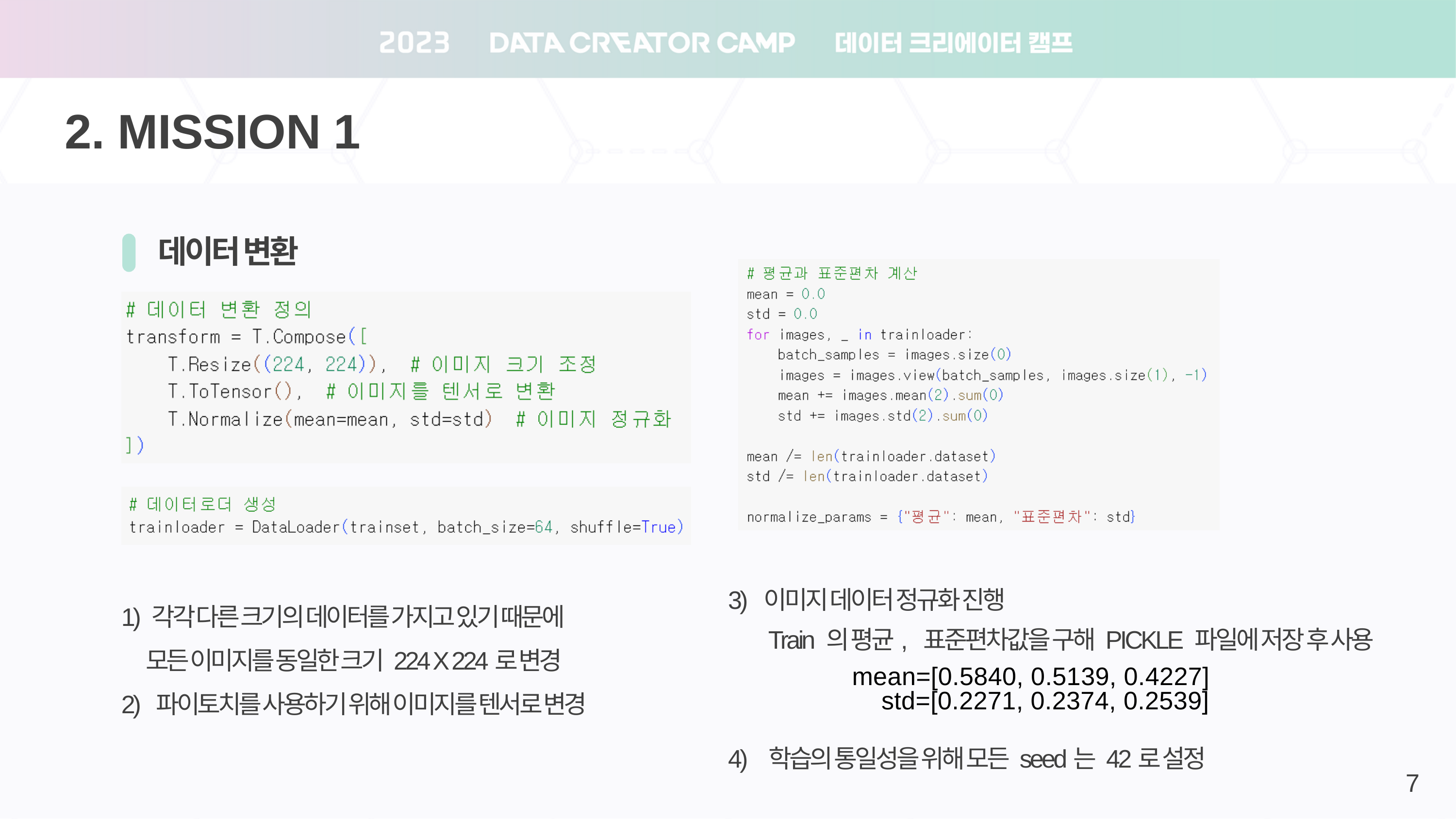

2. MISSION 1

데이터 변환

3)  이미지 데이터 정규화 진행
        Train 의 평균,  표준편차값을 구해 PICKLE 파일에 저장 후 사용

4)   학습의 통일성을 위해 모든 seed는 42로 설정
1) 각각 다른 크기의 데이터를 가지고 있기 때문에
     모든 이미지를 동일한 크기 224 X 224로 변경
2)  파이토치를 사용하기 위해 이미지를 텐서로 변경
mean=[0.5840, 0.5139, 0.4227]
    std=[0.2271, 0.2374, 0.2539]
7